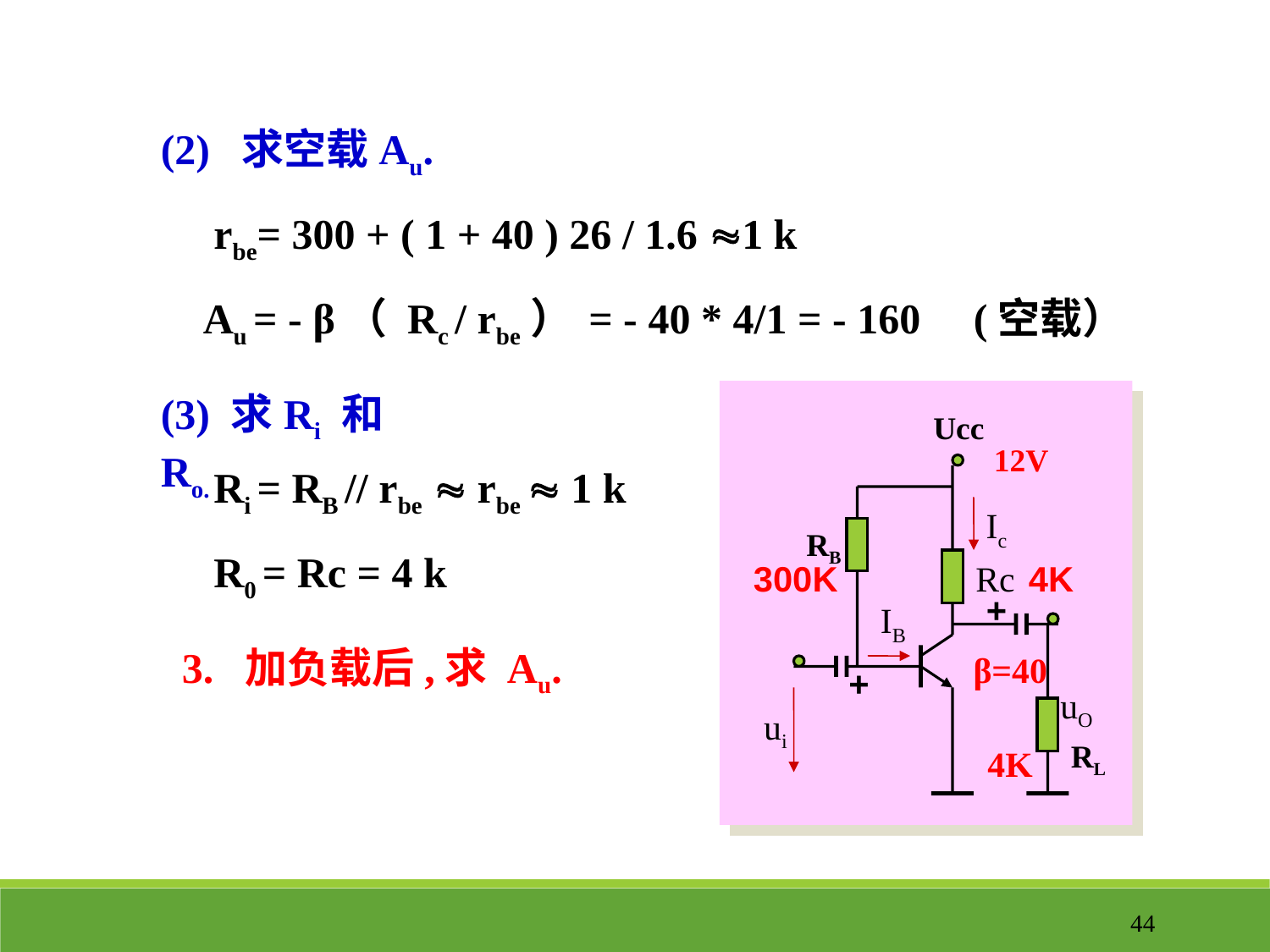

(2)  求空载Au.
rbe= 300 + ( 1 + 40 ) 26 / 1.6 ≈1 k
Au = - β（ Rc / rbe） = - 40 * 4/1 = - 160     (空载）
(3) 求Ri 和Ro.

Ucc
12V

Ic
RB

300K

Rc
4K

+
IB

+

uO

ui

 β=40
Ri = RB // rbe ≈ rbe ≈ 1 k
R0 = Rc = 4 k

RL

4K
3.  加负载后,求 Au.
44